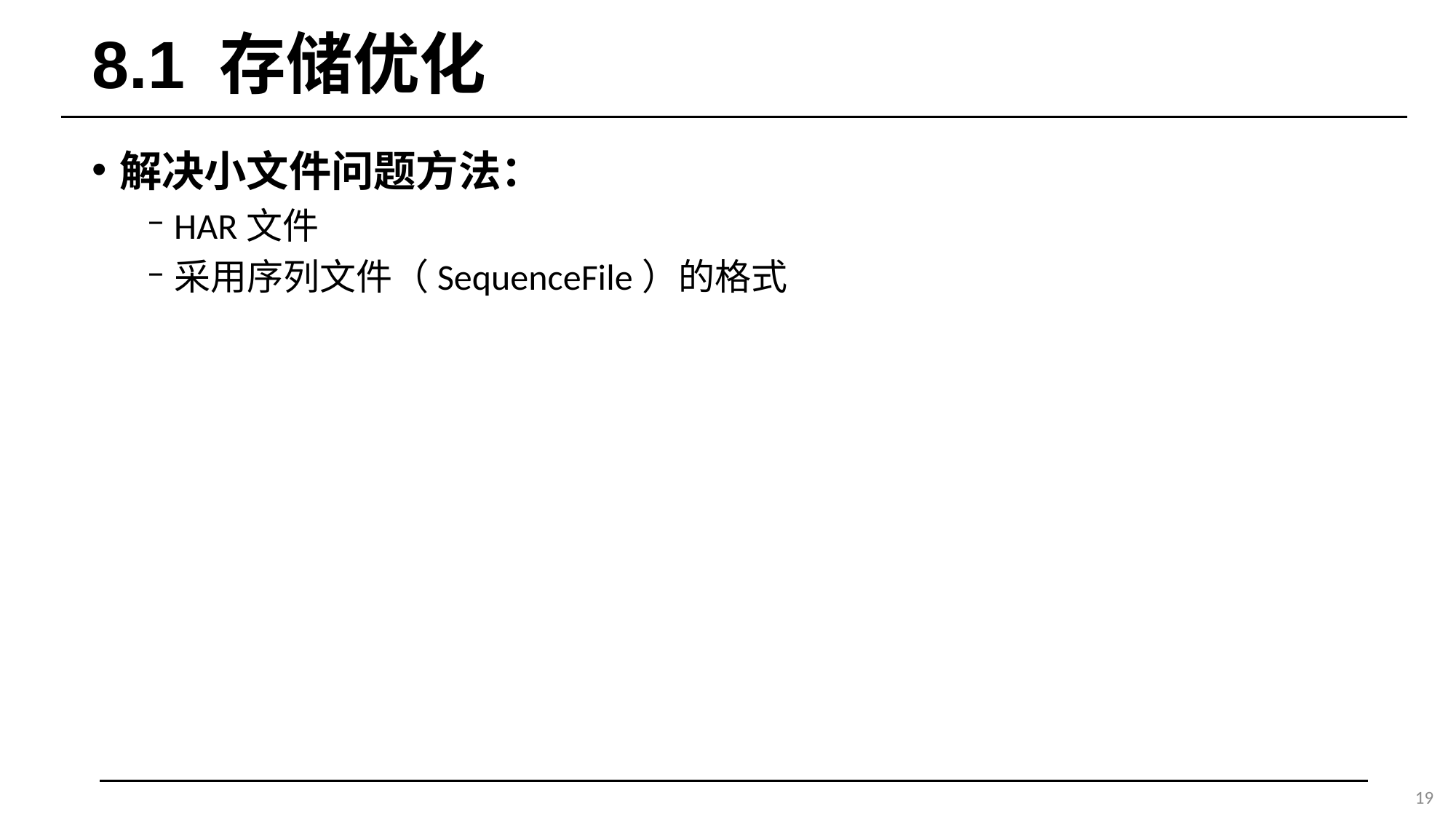

# 8.1 存储优化
解决小文件问题方法：
HAR文件
采用序列文件（SequenceFile）的格式
19